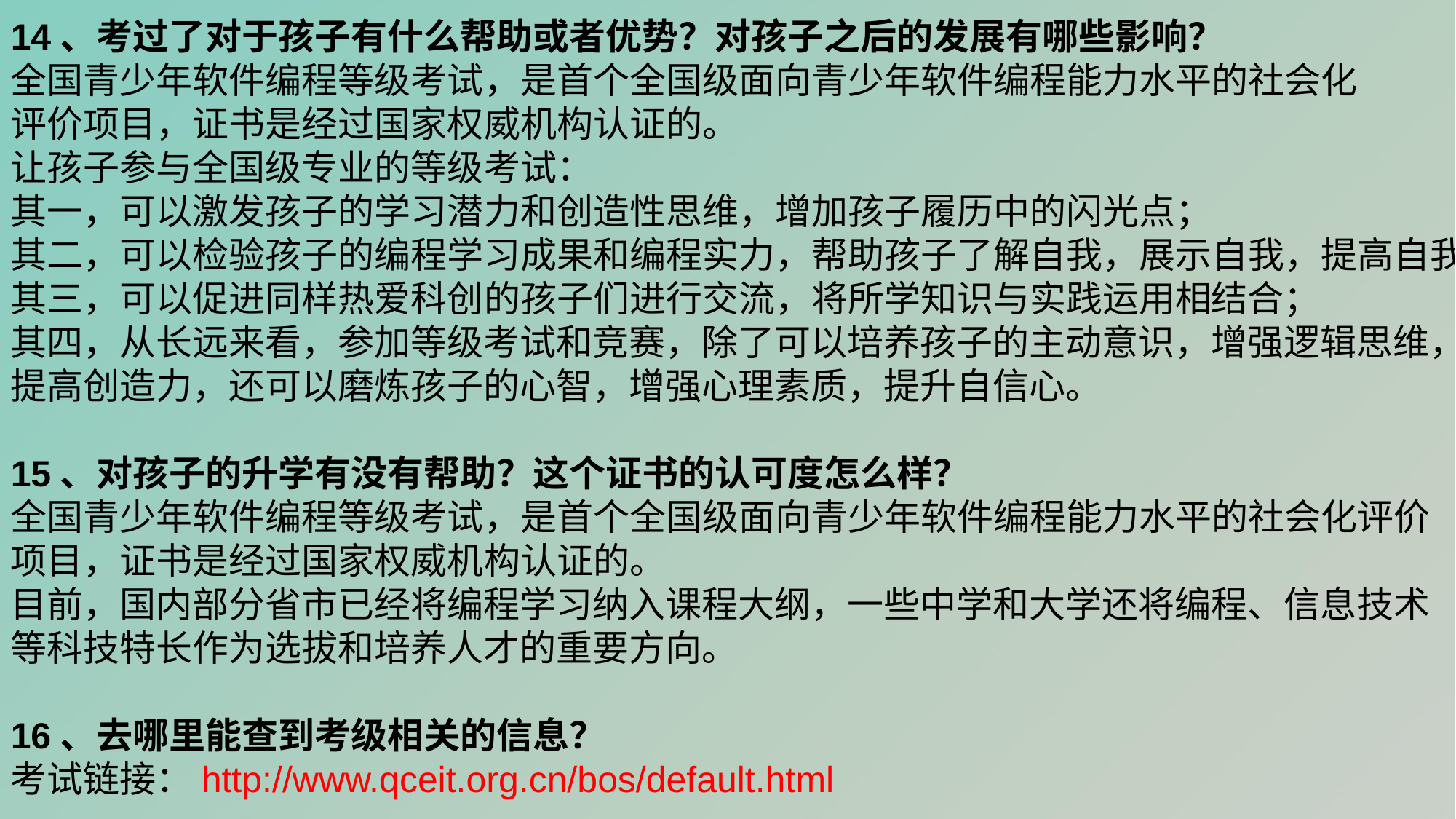

14、考过了对于孩子有什么帮助或者优势？对孩子之后的发展有哪些影响？
全国青少年软件编程等级考试，是首个全国级面向青少年软件编程能力水平的社会化
评价项目，证书是经过国家权威机构认证的。
让孩子参与全国级专业的等级考试：
其一，可以激发孩子的学习潜力和创造性思维，增加孩子履历中的闪光点；
其二，可以检验孩子的编程学习成果和编程实力，帮助孩子了解自我，展示自我，提高自我；
其三，可以促进同样热爱科创的孩子们进行交流，将所学知识与实践运用相结合；
其四，从长远来看，参加等级考试和竞赛，除了可以培养孩子的主动意识，增强逻辑思维，
提高创造力，还可以磨炼孩子的心智，增强心理素质，提升自信心。

15、对孩子的升学有没有帮助？这个证书的认可度怎么样？
全国青少年软件编程等级考试，是首个全国级面向青少年软件编程能力水平的社会化评价
项目，证书是经过国家权威机构认证的。
目前，国内部分省市已经将编程学习纳入课程大纲，一些中学和大学还将编程、信息技术
等科技特长作为选拔和培养人才的重要方向。

16、去哪里能查到考级相关的信息？
考试链接：http://www.qceit.org.cn/bos/default.html